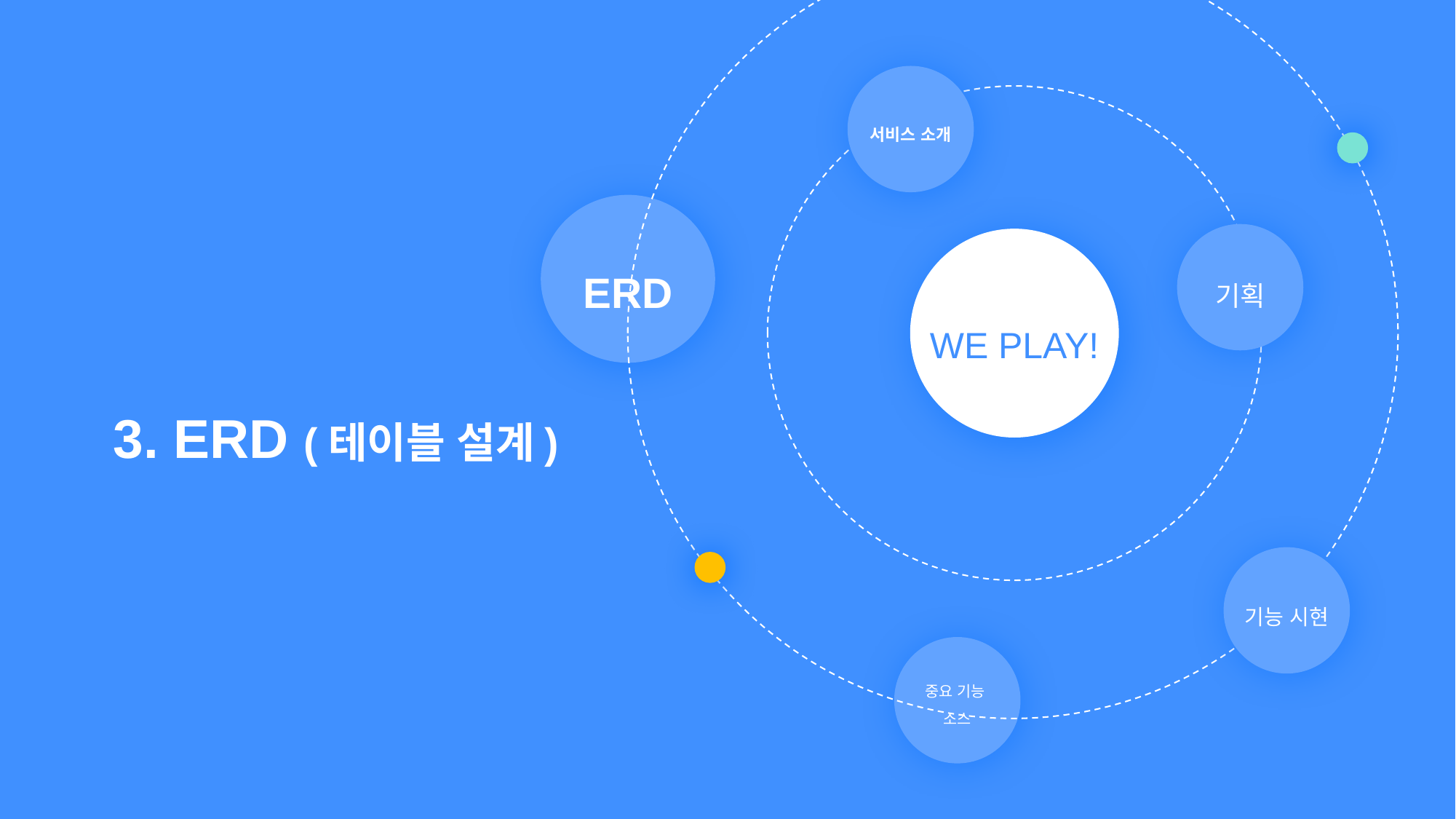

서비스 소개

ERD
기획
WE PLAY!
3. ERD (테이블 설계)

기능 시현

중요 기능
소스